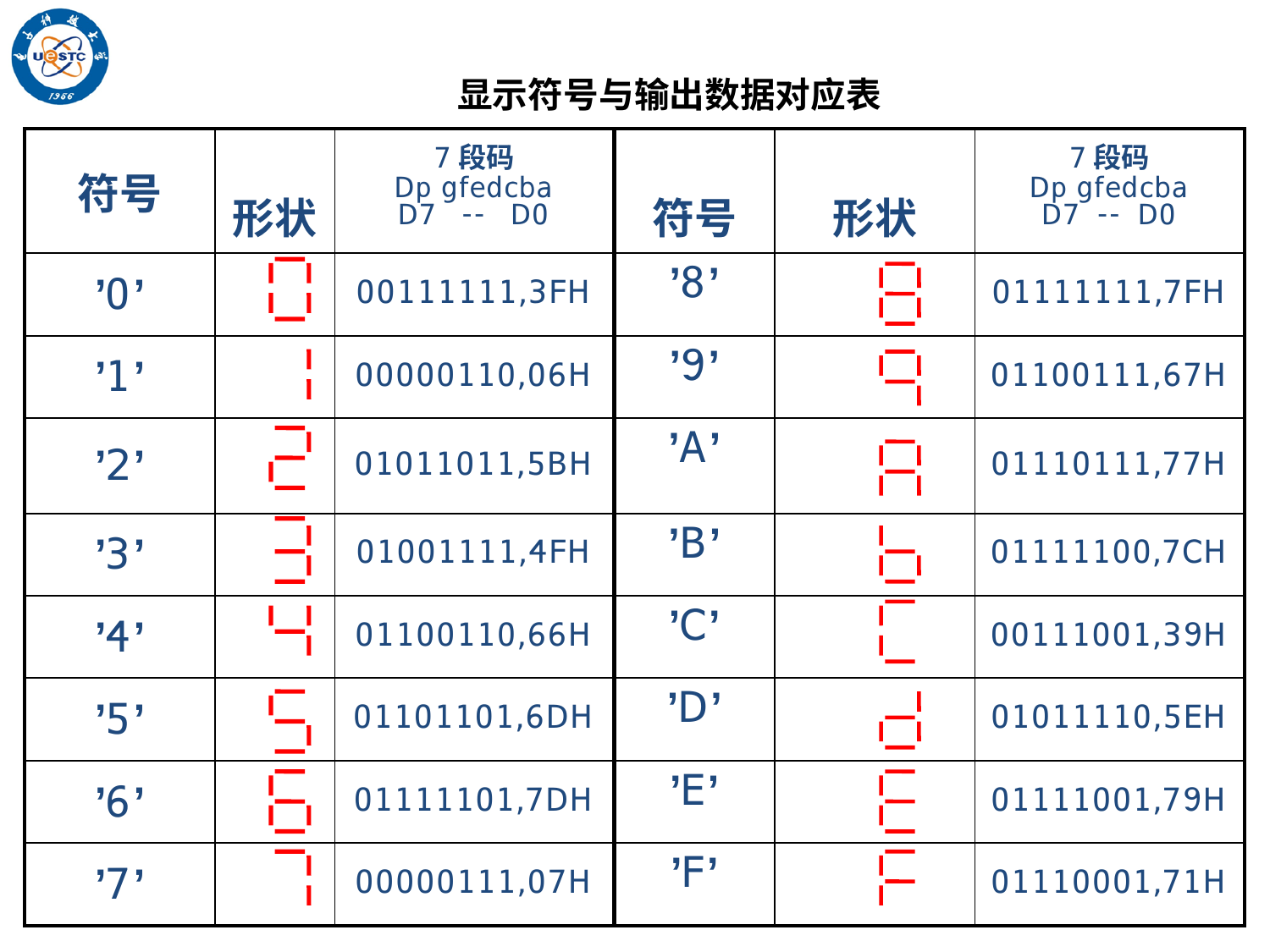

显示符号与输出数据对应表
| 符号 | 形状 | 7段码 Dp gfedcba D7 -- D0 | 符号 | 形状 | 7段码 Dp gfedcba D7 -- D0 |
| --- | --- | --- | --- | --- | --- |
| ’0’ |  | 00111111,3FH | ’8’ |  | 01111111,7FH |
| ’1’ |  | 00000110,06H | ’9’ |  | 01100111,67H |
| ’2’ |  | 01011011,5BH | ’A’ |  | 01110111,77H |
| ’3’ |  | 01001111,4FH | ’B’ |  | 01111100,7CH |
| ’4’ |  | 01100110,66H | ’C’ |  | 00111001,39H |
| ’5’ |  | 01101101,6DH | ’D’ |  | 01011110,5EH |
| ’6’ |  | 01111101,7DH | ’E’ |  | 01111001,79H |
| ’7’ |  | 00000111,07H | ’F’ |  | 01110001,71H |